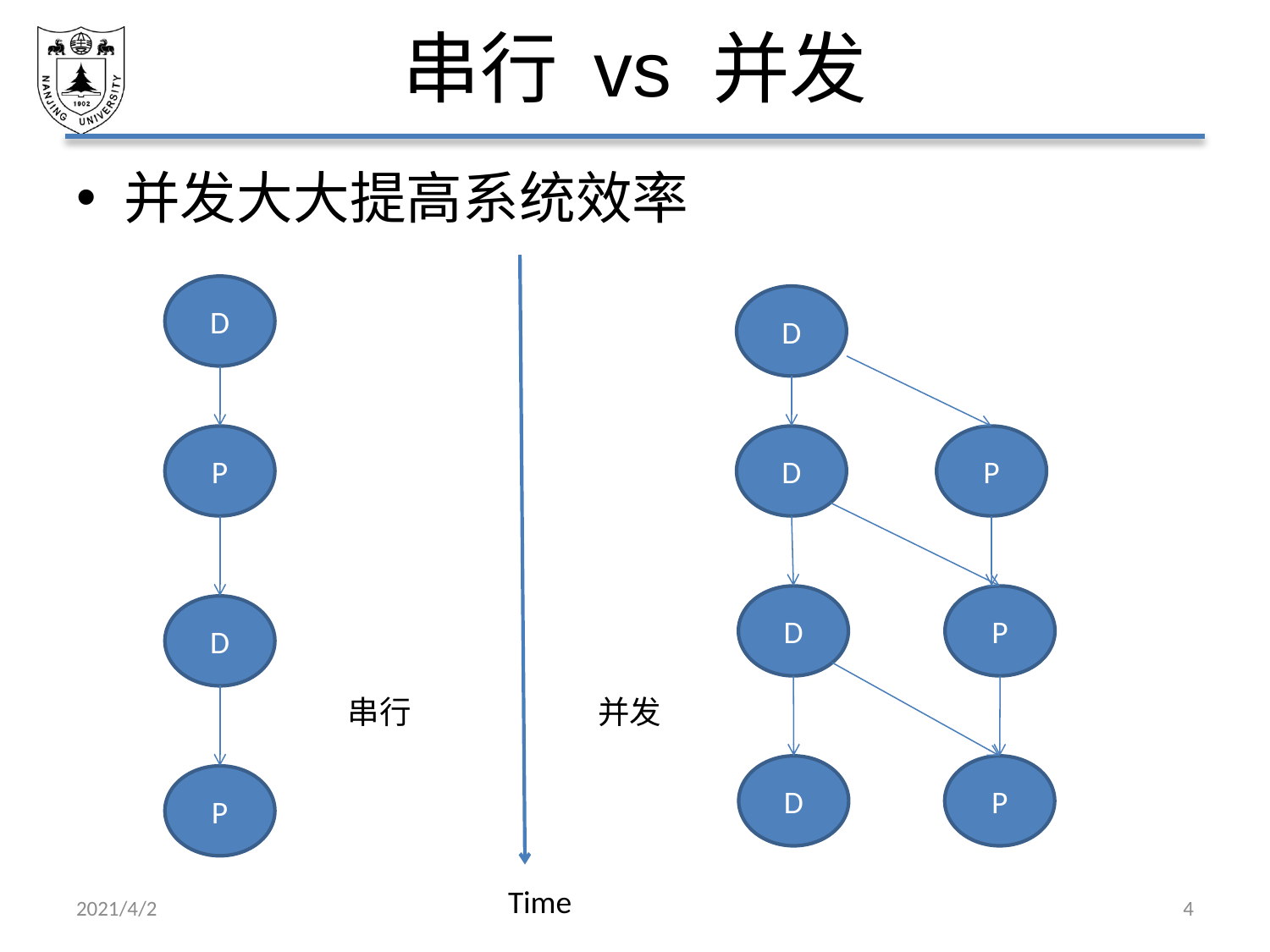

# 串行 vs 并发
并发大大提高系统效率
D
D
P
D
P
D
P
D
串行
并发
D
P
P
Time
2021/4/2
4